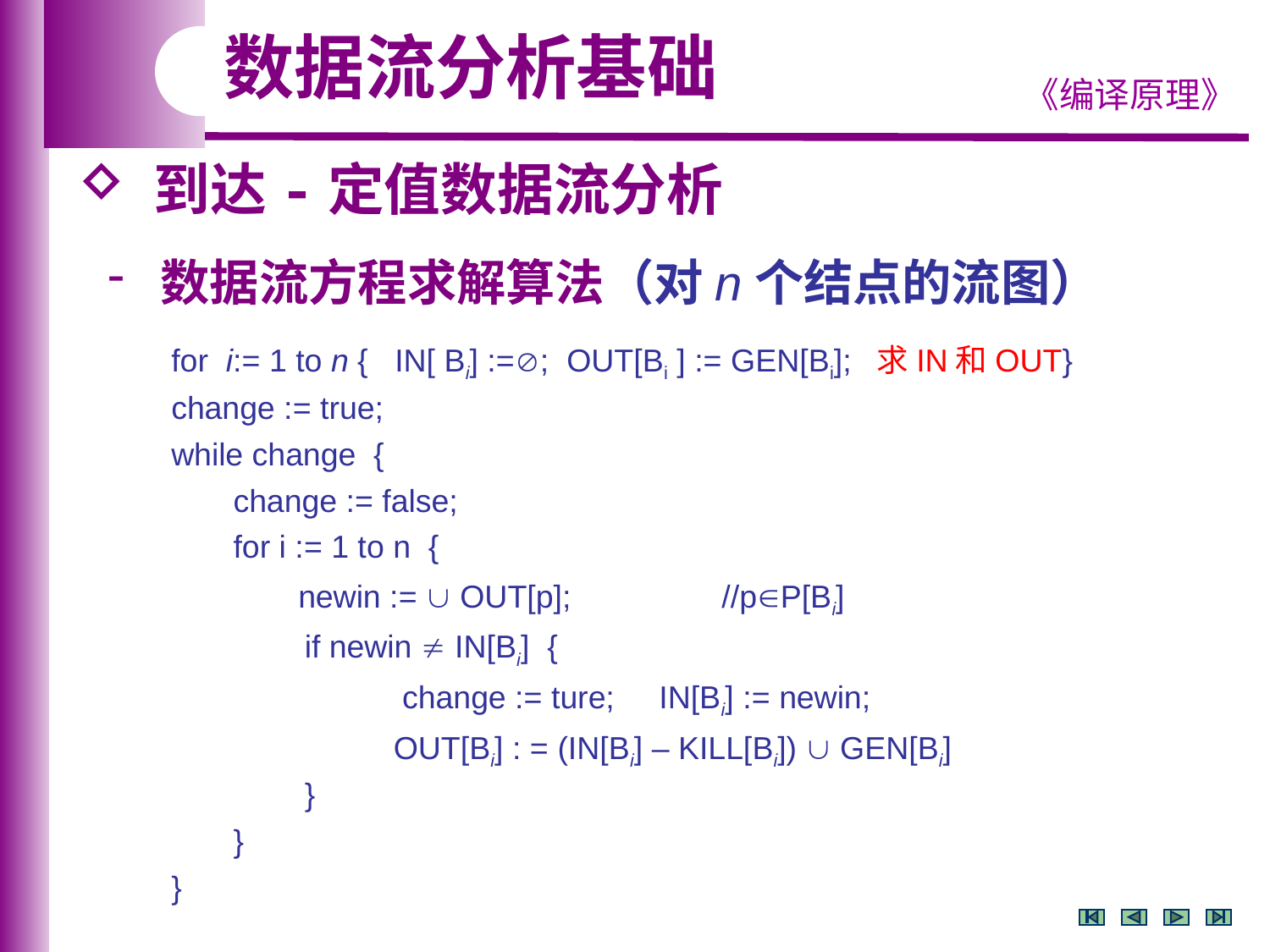

数据流分析基础
 到达-定值数据流分析
 数据流方程求解算法（对n个结点的流图）
for  i:= 1 to n {   IN[ Bi] :=∅;  OUT[Bi ] := GEN[Bi];  求IN和OUT}
change := true;
while change  {
       change := false;
       for i := 1 to n  {
	newin := ∪ OUT[p];                 //p∈P[Bi]
               if newin ≠ IN[Bi]  {
                          change := ture;     IN[Bi] := newin;
                         OUT[Bi] : = (IN[Bi] – KILL[Bi]) ∪ GEN[Bi]
               }
       }
}